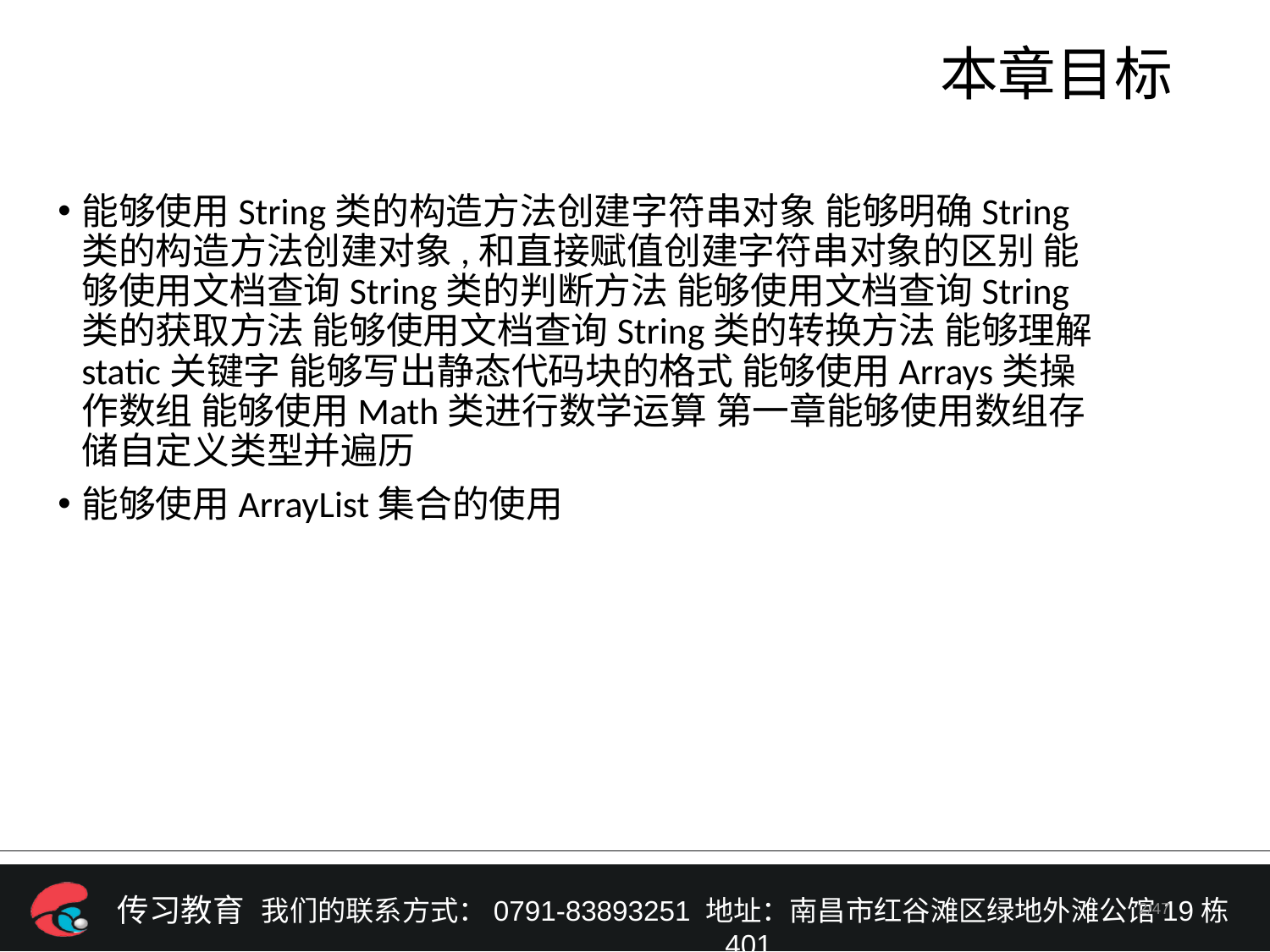

# 本章目标
能够使用String类的构造方法创建字符串对象 能够明确String类的构造方法创建对象,和直接赋值创建字符串对象的区别 能够使用文档查询String类的判断方法 能够使用文档查询String类的获取方法 能够使用文档查询String类的转换方法 能够理解static关键字 能够写出静态代码块的格式 能够使用Arrays类操作数组 能够使用Math类进行数学运算 第一章能够使用数组存储自定义类型并遍历
能够使用ArrayList集合的使用
2/47